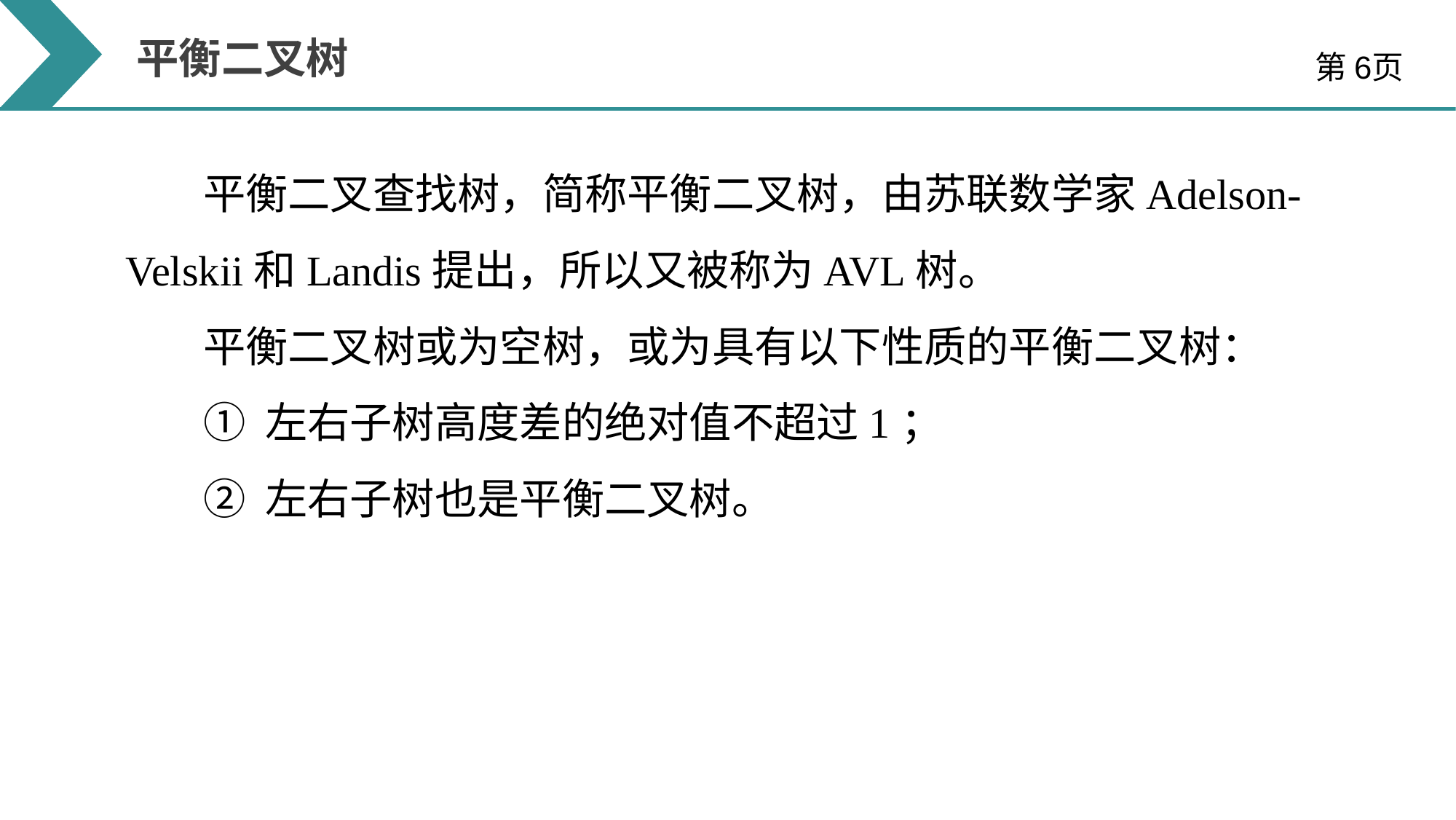

平衡二叉树
第6页
平衡二叉查找树，简称平衡二叉树，由苏联数学家Adelson-Velskii和Landis提出，所以又被称为AVL树。
平衡二叉树或为空树，或为具有以下性质的平衡二叉树：
① 左右子树高度差的绝对值不超过1；
② 左右子树也是平衡二叉树。